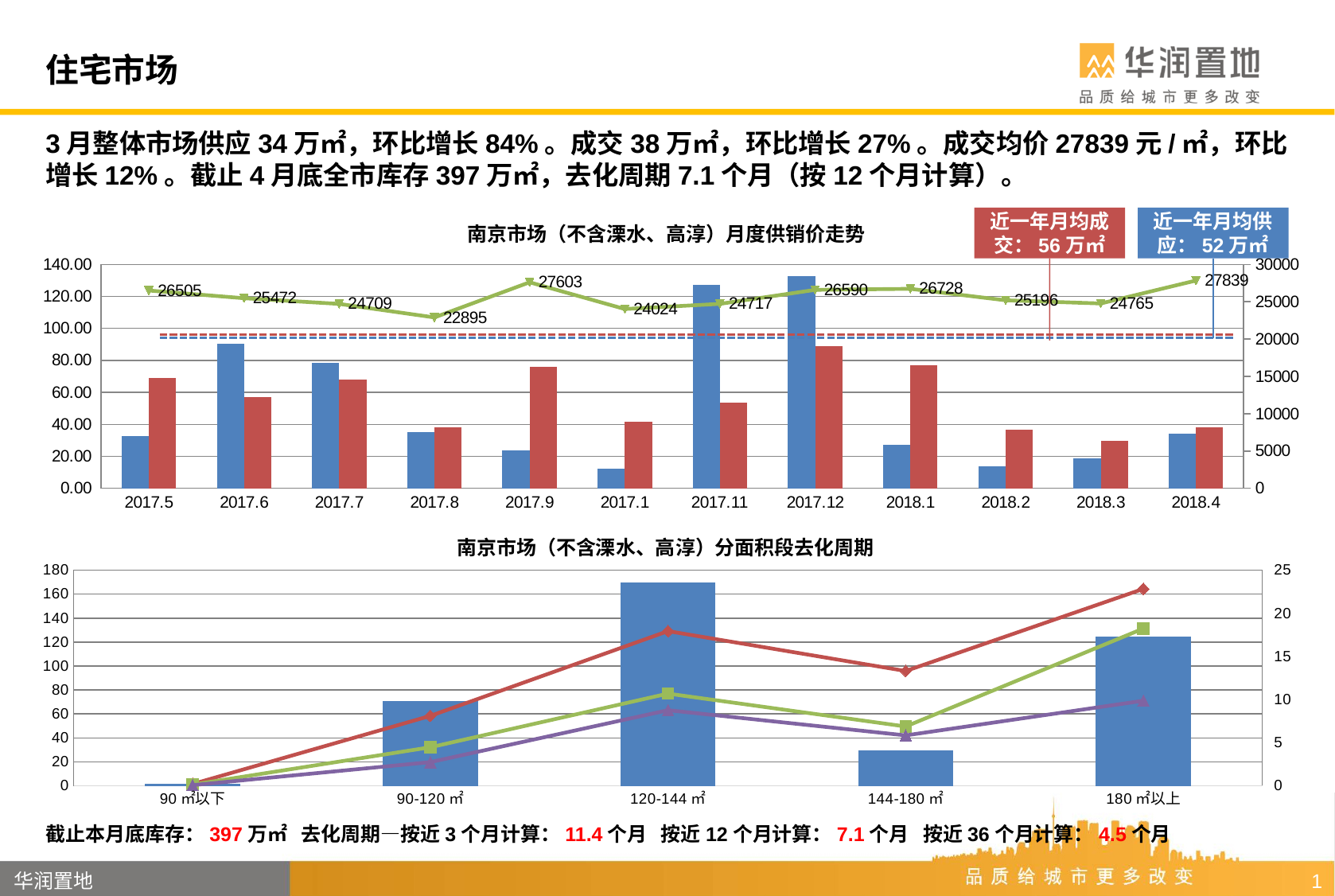

住宅市场
3月整体市场供应34万㎡，环比增长84%。成交38万㎡，环比增长27%。成交均价27839元/㎡，环比增长12%。截止4月底全市库存397万㎡，去化周期7.1个月（按12个月计算）。

### Chart: 南京市场（不含溧水、高淳）月度供销价走势

| Category | 上市量 | 销售量 | 销售均价 |
|---|---|---|---|
| 2017.5 | 32.51 | 69.16 | 26505.0 |
| 2017.6 | 90.65 | 56.83 | 25472.0 |
| 2017.7 | 78.5 | 67.76 | 24709.0 |
| 2017.8 | 35.19 | 38.25 | 22895.0 |
| 2017.9 | 23.72 | 76.09 | 27603.0 |
| 2017.1 | 12.49 | 41.43 | 24024.0 |
| 2017.11 | 126.97 | 53.42 | 24717.0 |
| 2017.12 | 132.69 | 89.05 | 26590.0 |
| 2018.1 | 27.08 | 77.01 | 26728.0 |
| 2018.2 | 13.84 | 36.7 | 25196.0 |
| 2018.3 | 18.54 | 29.83 | 24765.0 |
| 2018.4 | 34.2 | 38.03 | 27839.0 |
近一年月均成交：56万㎡
近一年月均供应：52万㎡

### Chart: 南京市场（不含溧水、高淳）分面积段去化周期

| Category | 库存 | 近3个月交易量预计去化周期 | 近12个月交易量预计去化周期 | 近36个月交易量预计去化周期 |
|---|---|---|---|---|
| 90㎡以下 | 1.88 | 0.21 | 0.14 | 0.08 |
| 90-120㎡ | 70.91 | 8.11 | 4.47 | 2.75 |
| 120-144㎡ | 169.89 | 17.94 | 10.69 | 8.77 |
| 144-180㎡ | 29.8 | 13.31 | 6.88 | 5.85 |
| 180㎡以上 | 124.48 | 22.84 | 18.24 | 9.87 |
截止本月底库存：397万㎡   去化周期—按近3个月计算：11.4个月   按近12个月计算：7.1个月   按近36个月计算：4.5个月